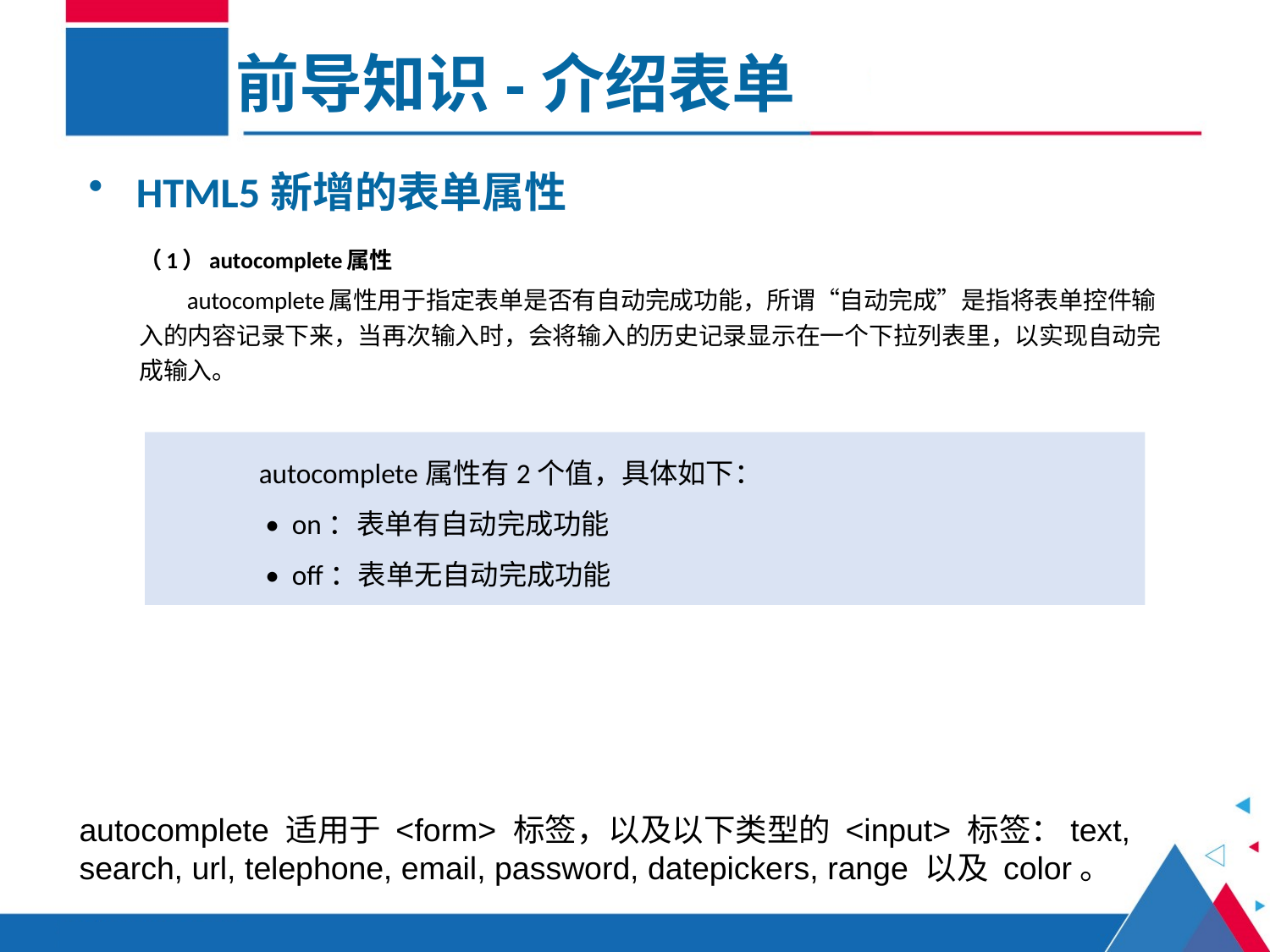

前导知识-介绍表单
HTML5新增的表单属性
（1）autocomplete属性
         autocomplete属性用于指定表单是否有自动完成功能，所谓“自动完成”是指将表单控件输入的内容记录下来，当再次输入时，会将输入的历史记录显示在一个下拉列表里，以实现自动完成输入。

      autocomplete属性有2个值，具体如下：
       •  on：表单有自动完成功能
       •  off：表单无自动完成功能
autocomplete 适用于 <form> 标签，以及以下类型的 <input> 标签：text, search, url, telephone, email, password, datepickers, range 以及 color。